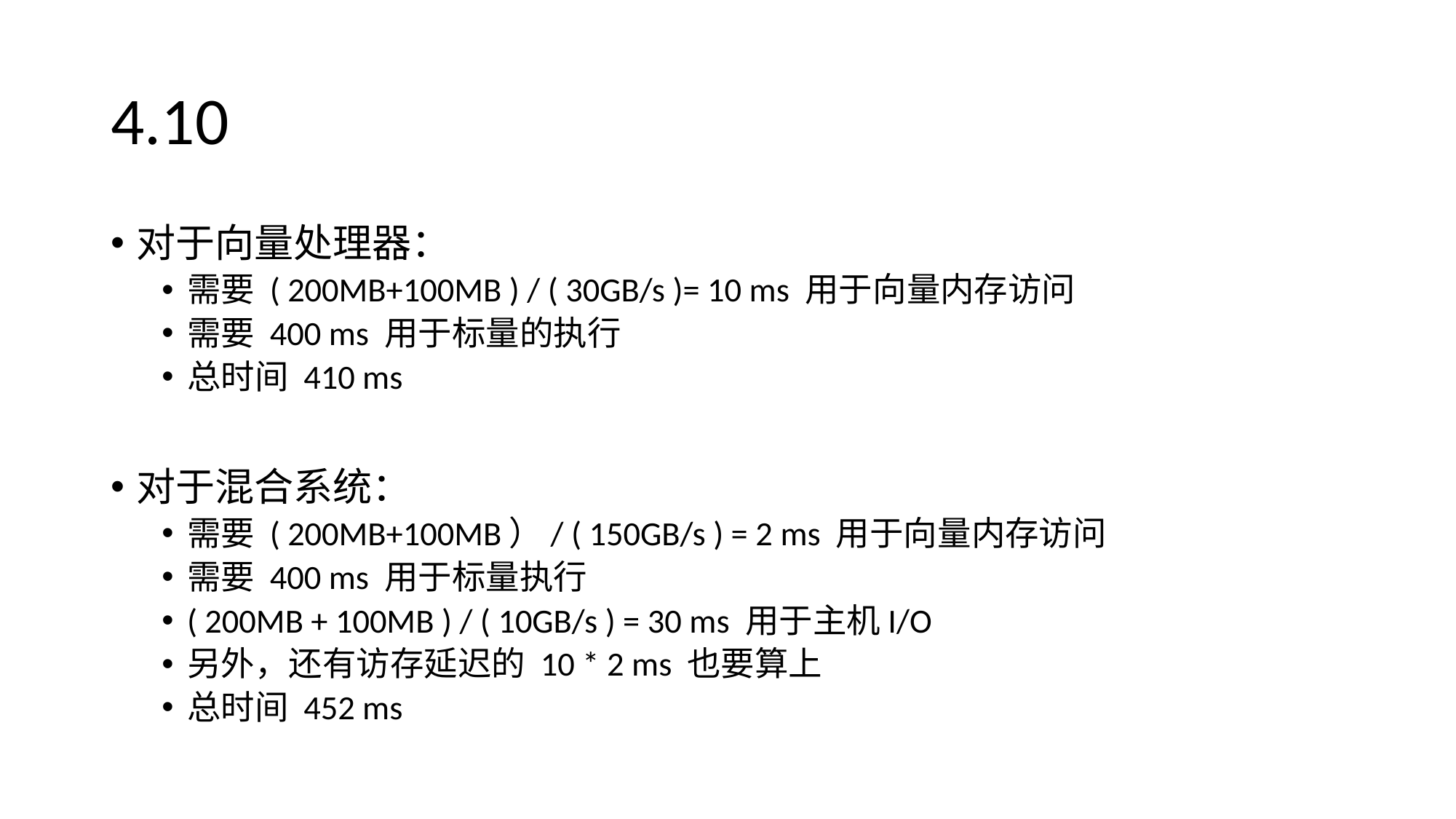

# 4.10
对于向量处理器：
需要 ( 200MB+100MB ) / ( 30GB/s )= 10 ms 用于向量内存访问
需要 400 ms 用于标量的执行
总时间 410 ms

对于混合系统：
需要 ( 200MB+100MB）/ ( 150GB/s ) = 2 ms 用于向量内存访问
需要 400 ms 用于标量执行
( 200MB + 100MB ) / ( 10GB/s ) = 30 ms 用于主机I/O
另外，还有访存延迟的 10 * 2 ms 也要算上
总时间 452 ms